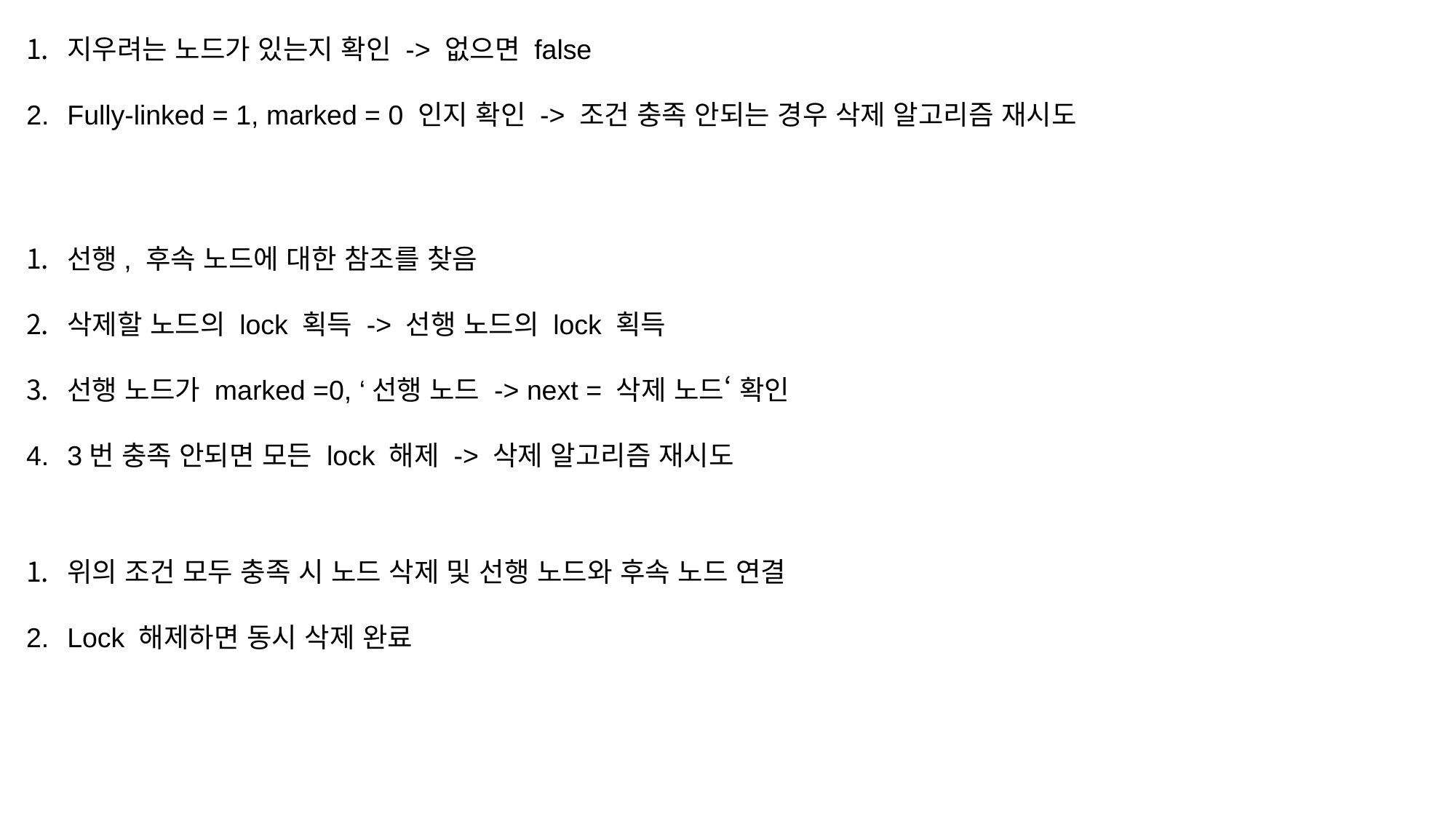

지우려는 노드가 있는지 확인 -> 없으면 false

Fully-linked = 1, marked = 0 인지 확인 -> 조건 충족 안되는 경우 삭제 알고리즘 재시도
선행, 후속 노드에 대한 참조를 찾음

삭제할 노드의 lock 획득 -> 선행 노드의 lock 획득

선행 노드가 marked =0, ‘선행 노드 -> next = 삭제 노드‘ 확인

3번 충족 안되면 모든 lock 해제 -> 삭제 알고리즘 재시도
위의 조건 모두 충족 시 노드 삭제 및 선행 노드와 후속 노드 연결

Lock 해제하면 동시 삭제 완료